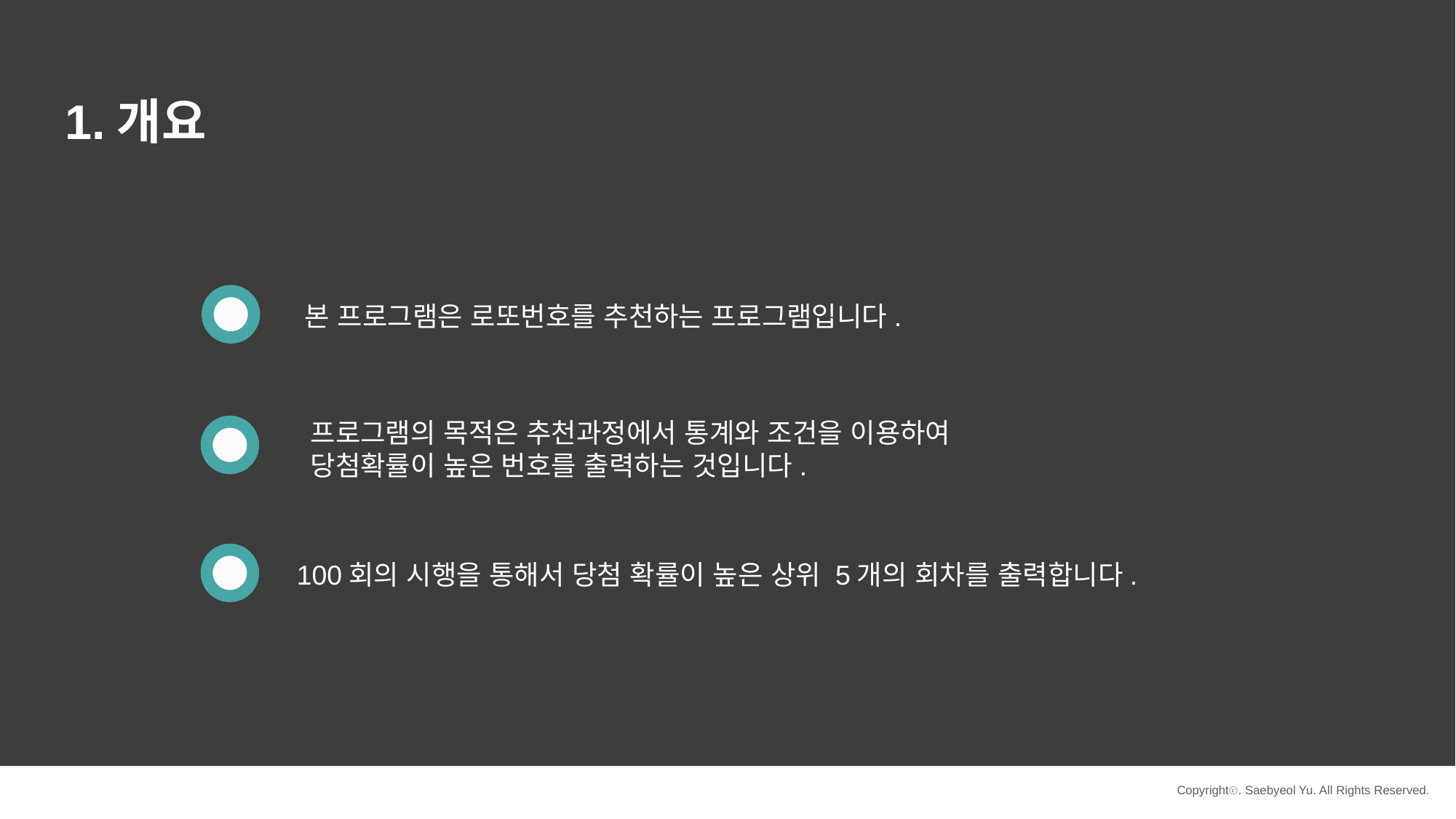

1.개요

본 프로그램은 로또번호를 추천하는 프로그램입니다.
프로그램의 목적은 추천과정에서 통계와 조건을 이용하여
당첨확률이 높은 번호를 출력하는 것입니다.

100회의 시행을 통해서 당첨 확률이 높은 상위 5개의 회차를 출력합니다.